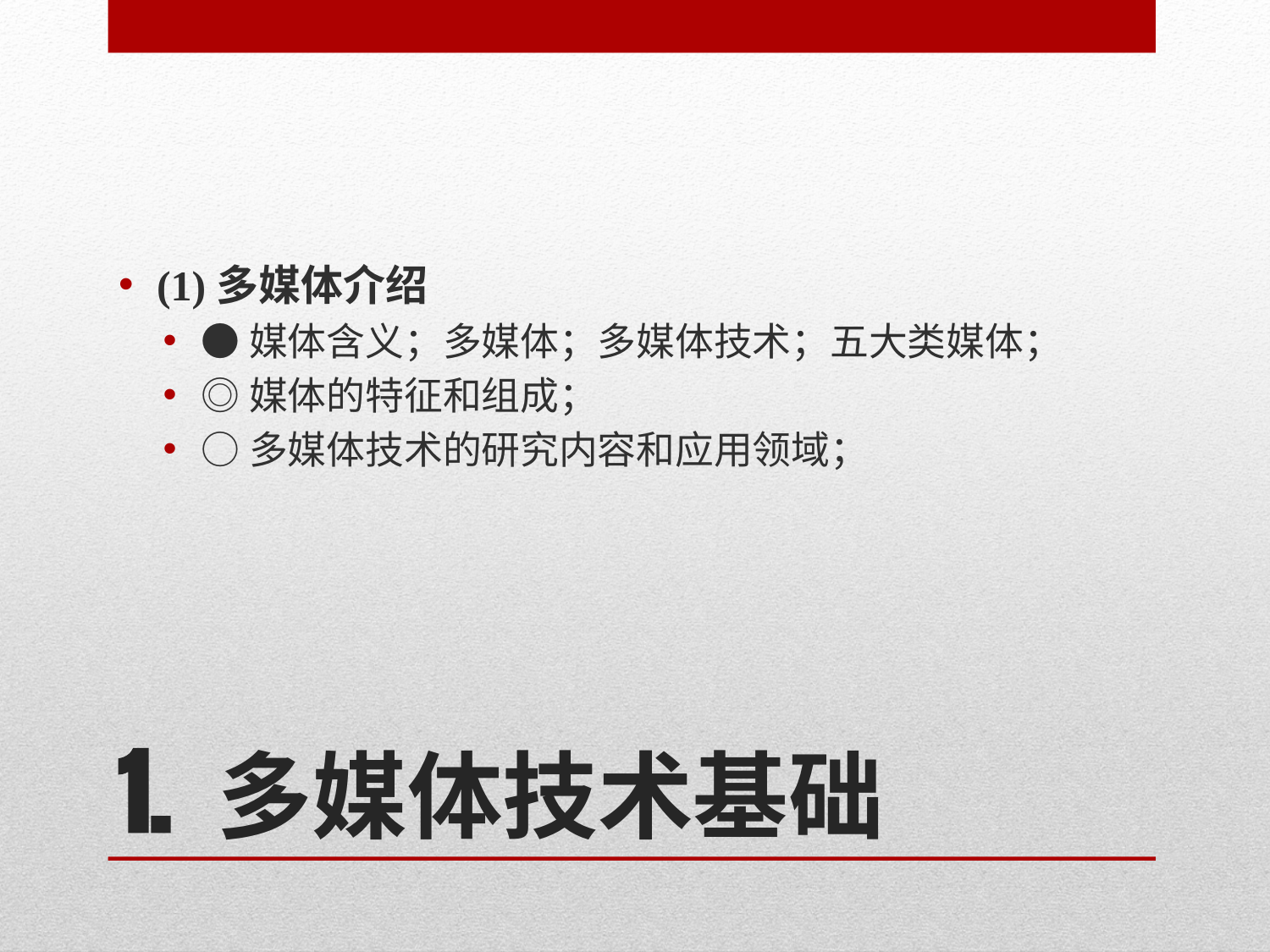

(1)多媒体介绍
●媒体含义；多媒体；多媒体技术；五大类媒体；
◎媒体的特征和组成；
○多媒体技术的研究内容和应用领域；
# 1. 多媒体技术基础